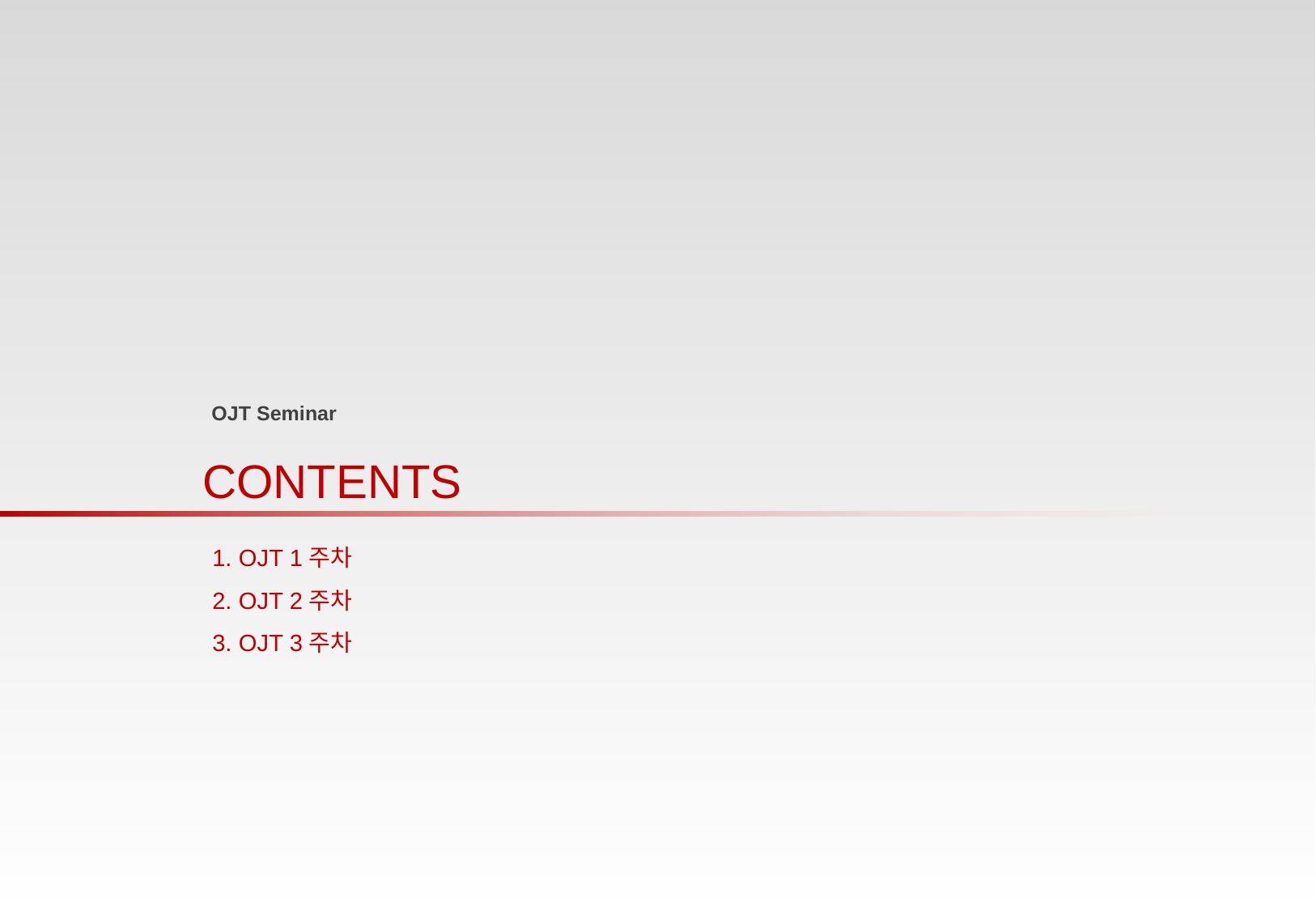

OJT Seminar
1. OJT 1주차
2. OJT 2주차
3. OJT 3주차